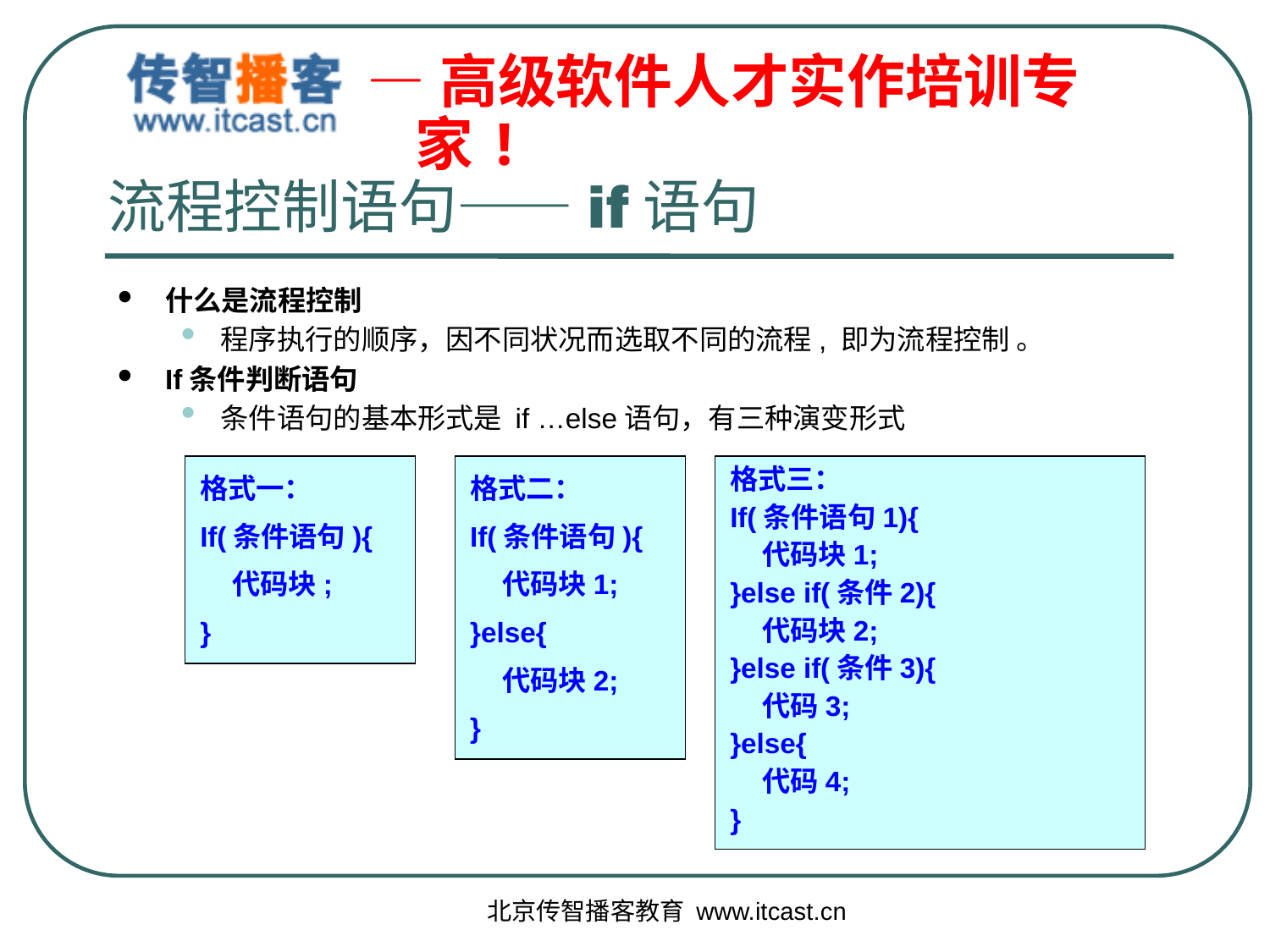

流程控制语句——if语句
什么是流程控制
程序执行的顺序，因不同状况而选取不同的流程, 即为流程控制 。
If条件判断语句
条件语句的基本形式是 if …else语句，有三种演变形式
格式一：
If(条件语句){
    代码块;
}
格式二：
If(条件语句){
    代码块1;
}else{
    代码块2;
}
格式三：
If(条件语句1){
    代码块1;
}else if(条件2){
    代码块2;
}else if(条件3){
    代码3;
}else{
    代码4;
}